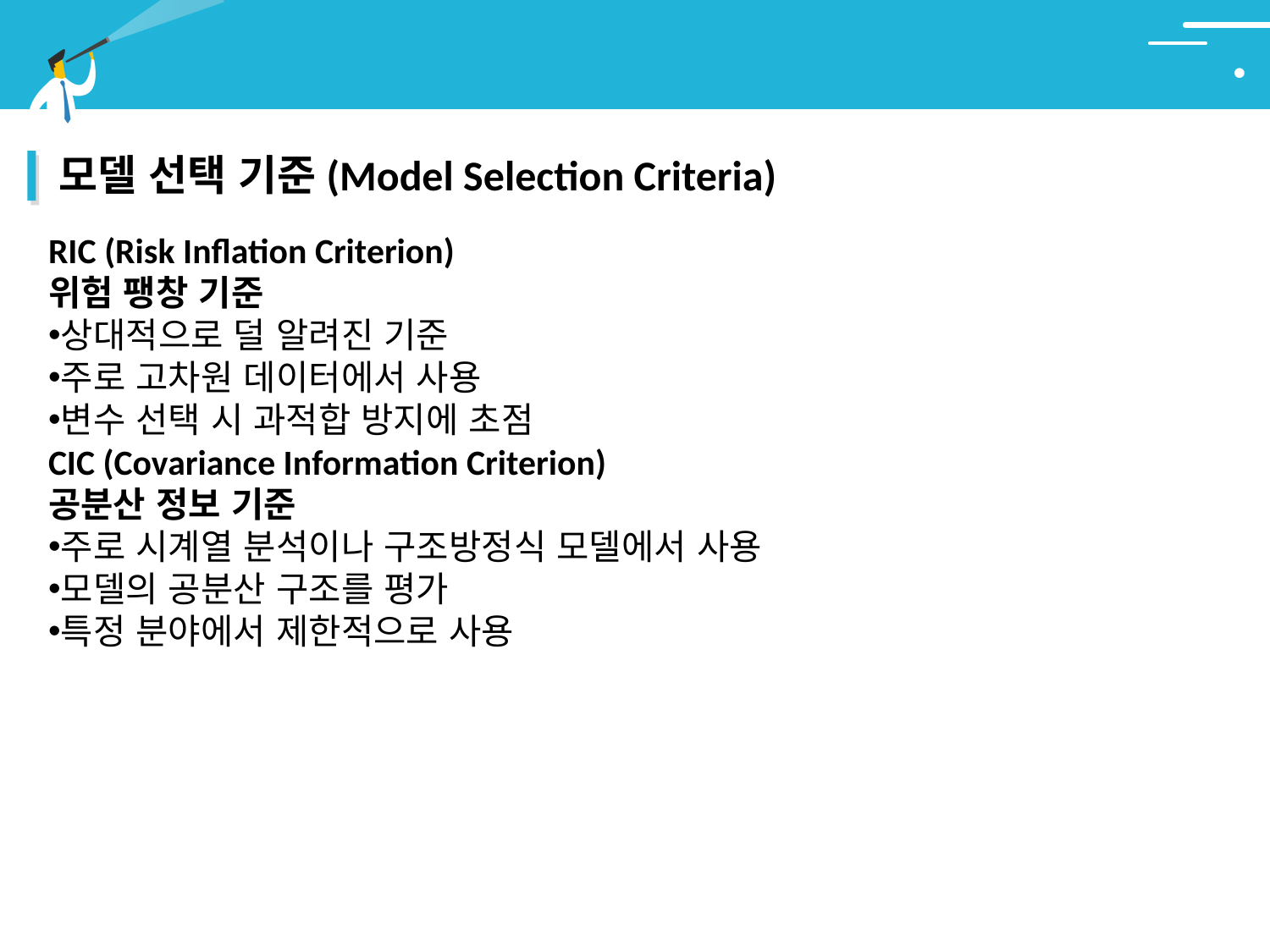

# 3. 최적 회귀
모델 선택 기준(Model Selection Criteria)

RIC (Risk Inflation Criterion)
위험 팽창 기준
상대적으로 덜 알려진 기준
주로 고차원 데이터에서 사용
변수 선택 시 과적합 방지에 초점
CIC (Covariance Information Criterion)
공분산 정보 기준
주로 시계열 분석이나 구조방정식 모델에서 사용
모델의 공분산 구조를 평가
특정 분야에서 제한적으로 사용